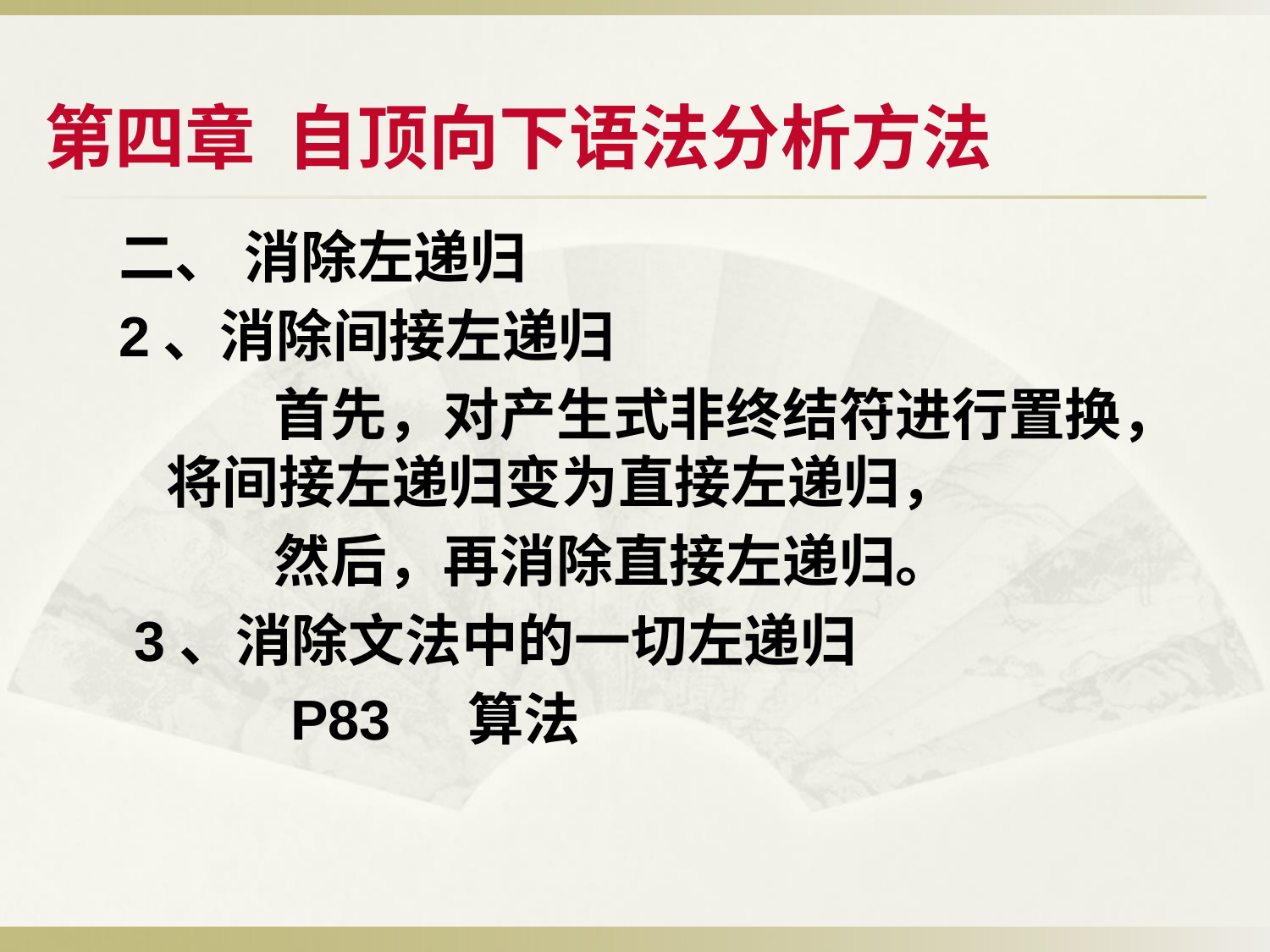

第四章  自顶向下语法分析方法
二、 消除左递归
2、消除间接左递归
           首先，对产生式非终结符进行置换，将间接左递归变为直接左递归，
           然后，再消除直接左递归。
 3、消除文法中的一切左递归
           P83    算法